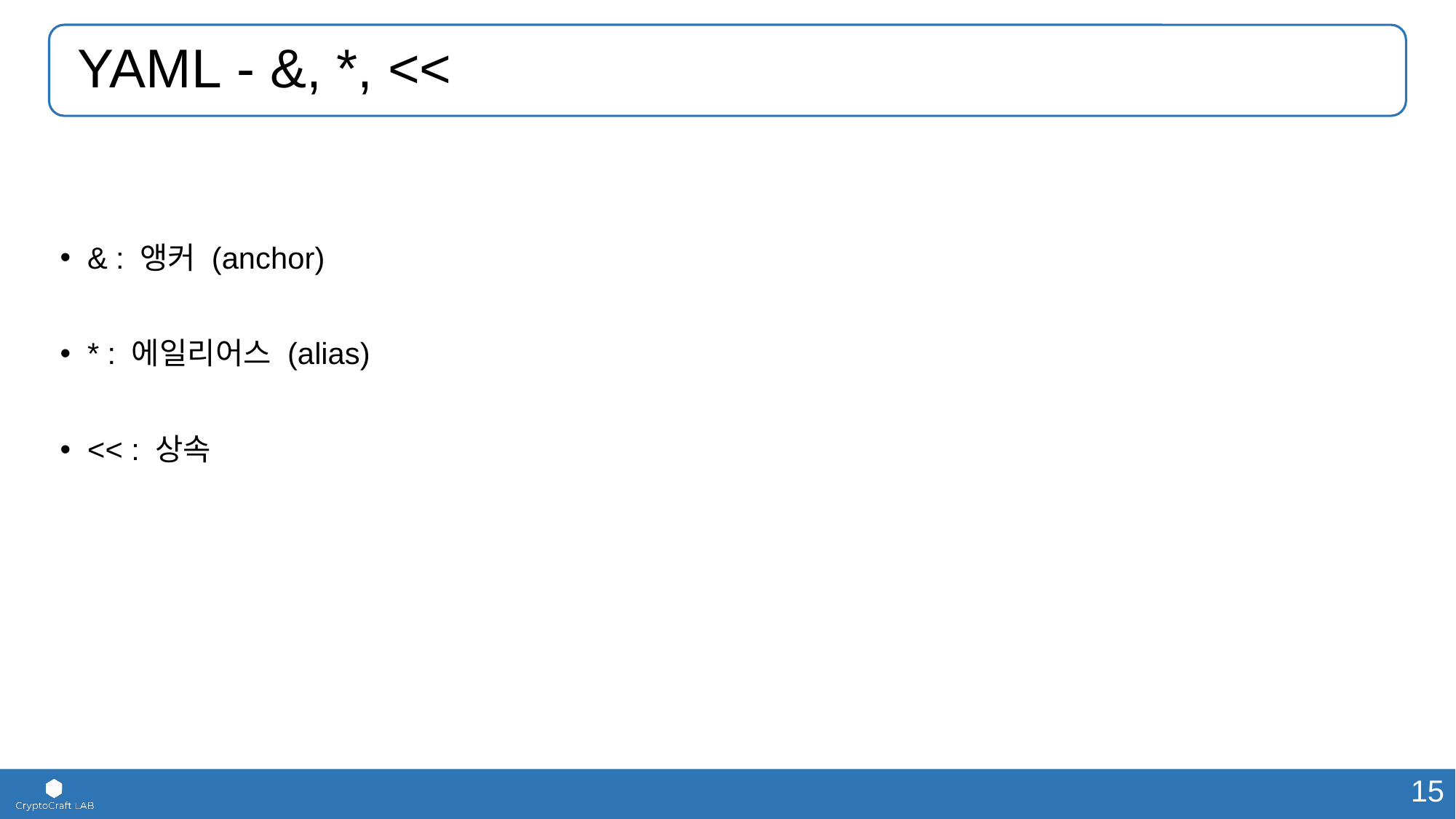

# YAML - &, *, <<

& : 앵커 (anchor)

* : 에일리어스 (alias)

<< : 상속